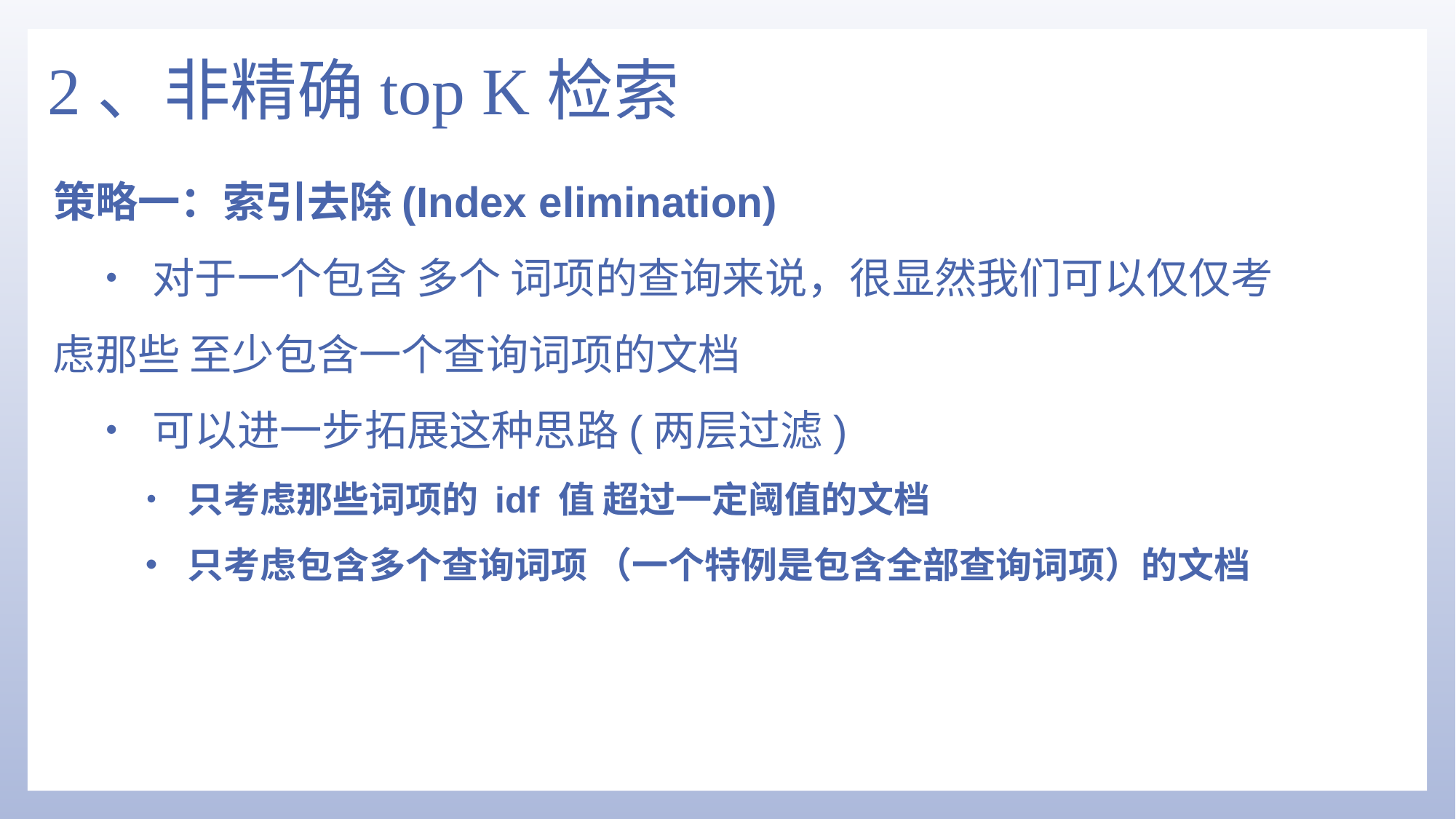

# 2、非精确top K检索
策略一：索引去除(Index elimination)
• 对于一个包含 多个 词项的查询来说，很显然我们可以仅仅考虑那些 至少包含一个查询词项的文档
• 可以进一步拓展这种思路(两层过滤)
• 只考虑那些词项的 idf 值 超过一定阈值的文档
• 只考虑包含多个查询词项 （一个特例是包含全部查询词项）的文档